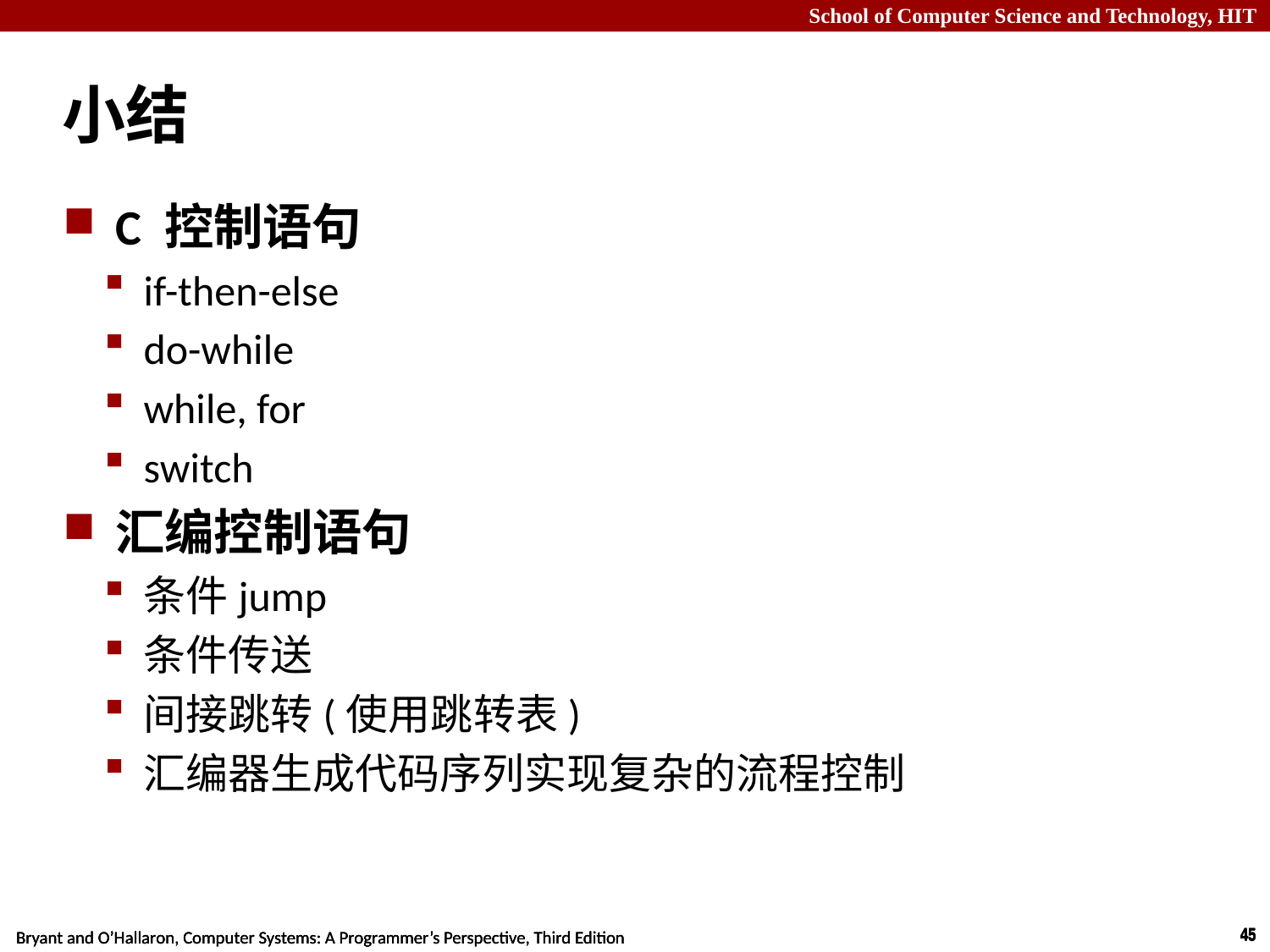

# 小结
C 控制语句
if-then-else
do-while
while, for
switch
汇编控制语句
条件jump
条件传送
间接跳转(使用跳转表)
汇编器生成代码序列实现复杂的流程控制